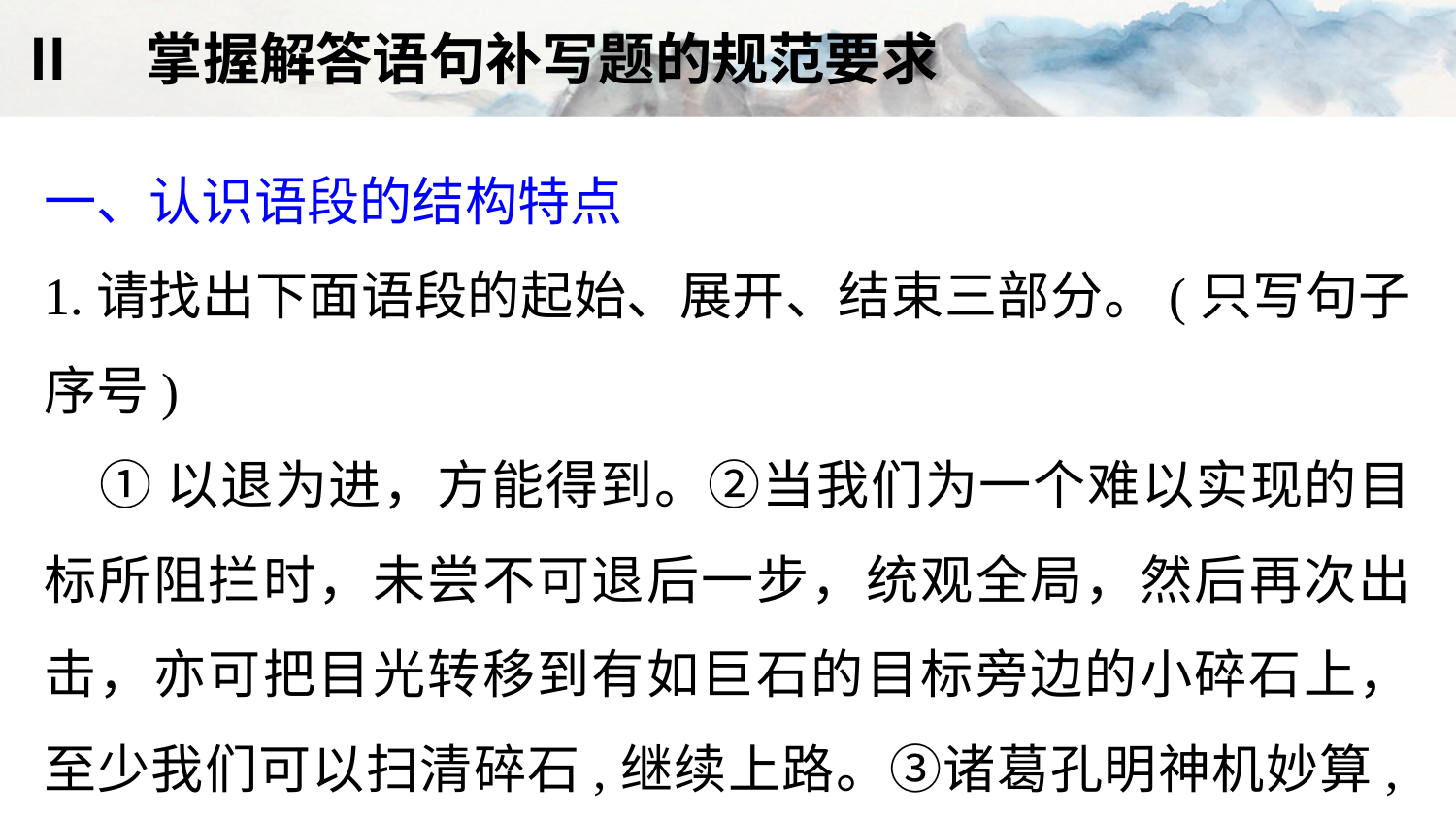

Ⅱ　掌握解答语句补写题的规范要求
一、认识语段的结构特点
1.请找出下面语段的起始、展开、结束三部分。(只写句子序号)
    ①以退为进，方能得到。②当我们为一个难以实现的目标所阻拦时，未尝不可退后一步，统观全局，然后再次出击，亦可把目光转移到有如巨石的目标旁边的小碎石上，至少我们可以扫清碎石,继续上路。③诸葛孔明神机妙算,一招空城